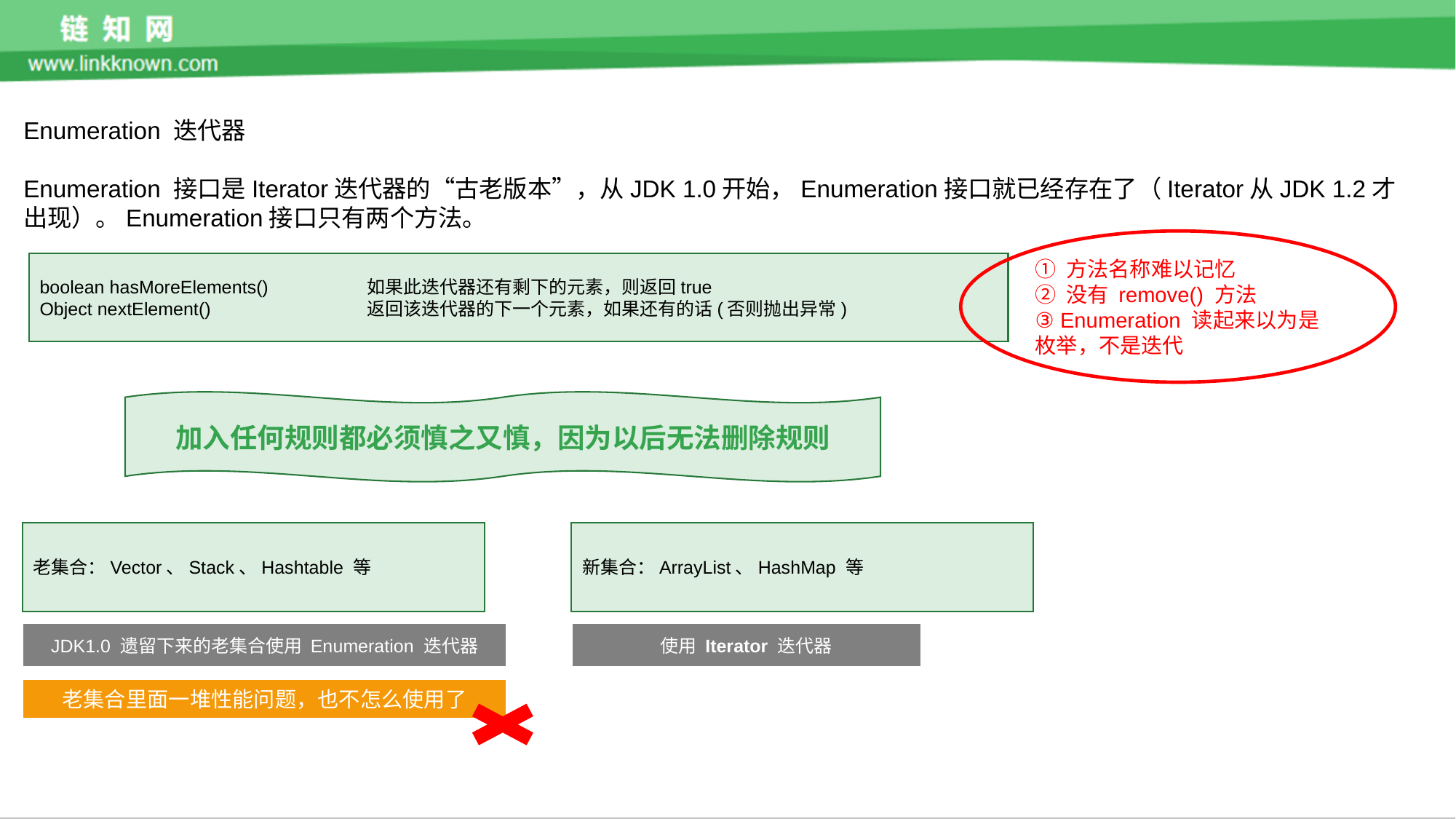

Enumeration 迭代器

Enumeration 接口是Iterator迭代器的“古老版本”，从JDK 1.0开始，Enumeration接口就已经存在了（Iterator从JDK 1.2才出现）。Enumeration接口只有两个方法。
① 方法名称难以记忆
② 没有 remove() 方法
③ Enumeration 读起来以为是枚举，不是迭代
boolean hasMoreElements() 	如果此迭代器还有剩下的元素，则返回true
Object nextElement() 	      	返回该迭代器的下一个元素，如果还有的话(否则抛出异常)
加入任何规则都必须慎之又慎，因为以后无法删除规则
老集合：Vector、Stack、Hashtable 等
新集合：ArrayList、HashMap 等
JDK1.0 遗留下来的老集合使用 Enumeration 迭代器
使用 Iterator 迭代器
老集合里面一堆性能问题，也不怎么使用了